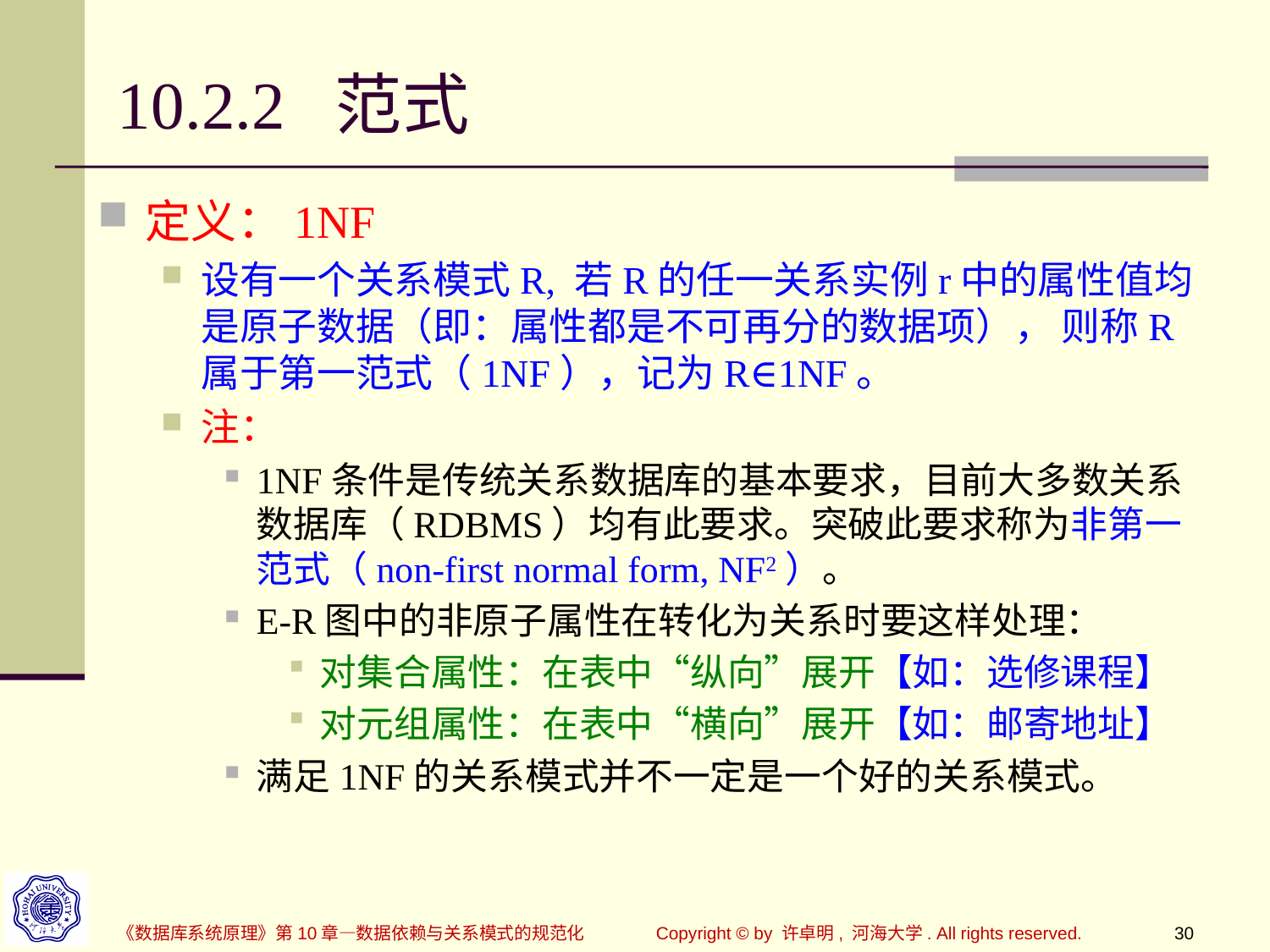

# 10.2.2  范式
定义：1NF
设有一个关系模式R, 若R的任一关系实例r中的属性值均是原子数据（即：属性都是不可再分的数据项）， 则称R属于第一范式（1NF），记为R∈1NF。
注：
1NF条件是传统关系数据库的基本要求，目前大多数关系数据库（RDBMS）均有此要求。突破此要求称为非第一范式（non-first normal form, NF2）。
E-R图中的非原子属性在转化为关系时要这样处理：
对集合属性：在表中“纵向”展开【如：选修课程】
对元组属性：在表中“横向”展开【如：邮寄地址】
满足1NF的关系模式并不一定是一个好的关系模式。
《数据库系统原理》第10章—数据依赖与关系模式的规范化
Copyright © by 许卓明, 河海大学. All rights reserved.
30